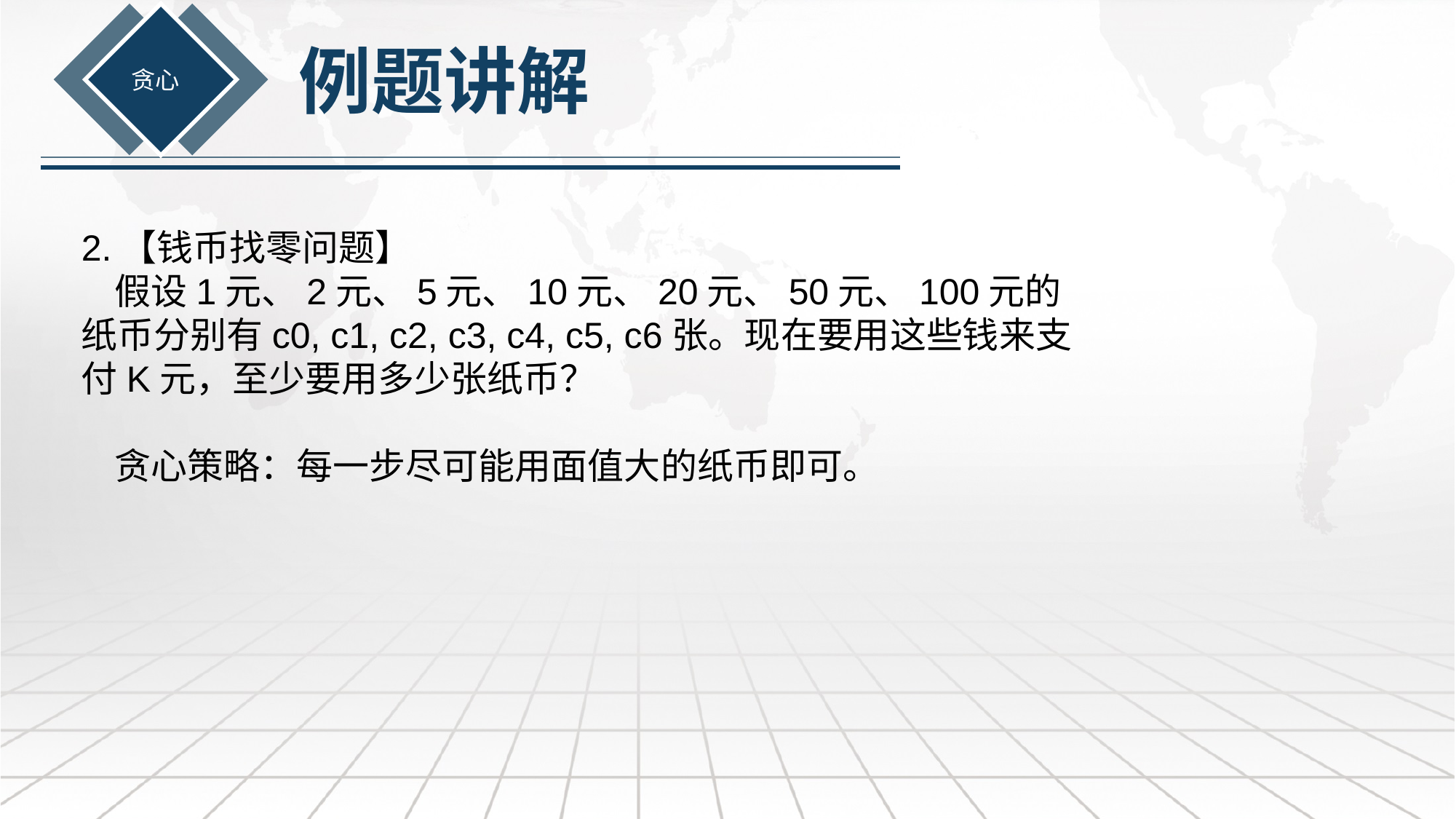

例题讲解
贪心
2.【钱币找零问题】
   假设1元、2元、5元、10元、20元、50元、100元的纸币分别有c0, c1, c2, c3, c4, c5, c6张。现在要用这些钱来支付K元，至少要用多少张纸币？

   贪心策略：每一步尽可能用面值大的纸币即可。